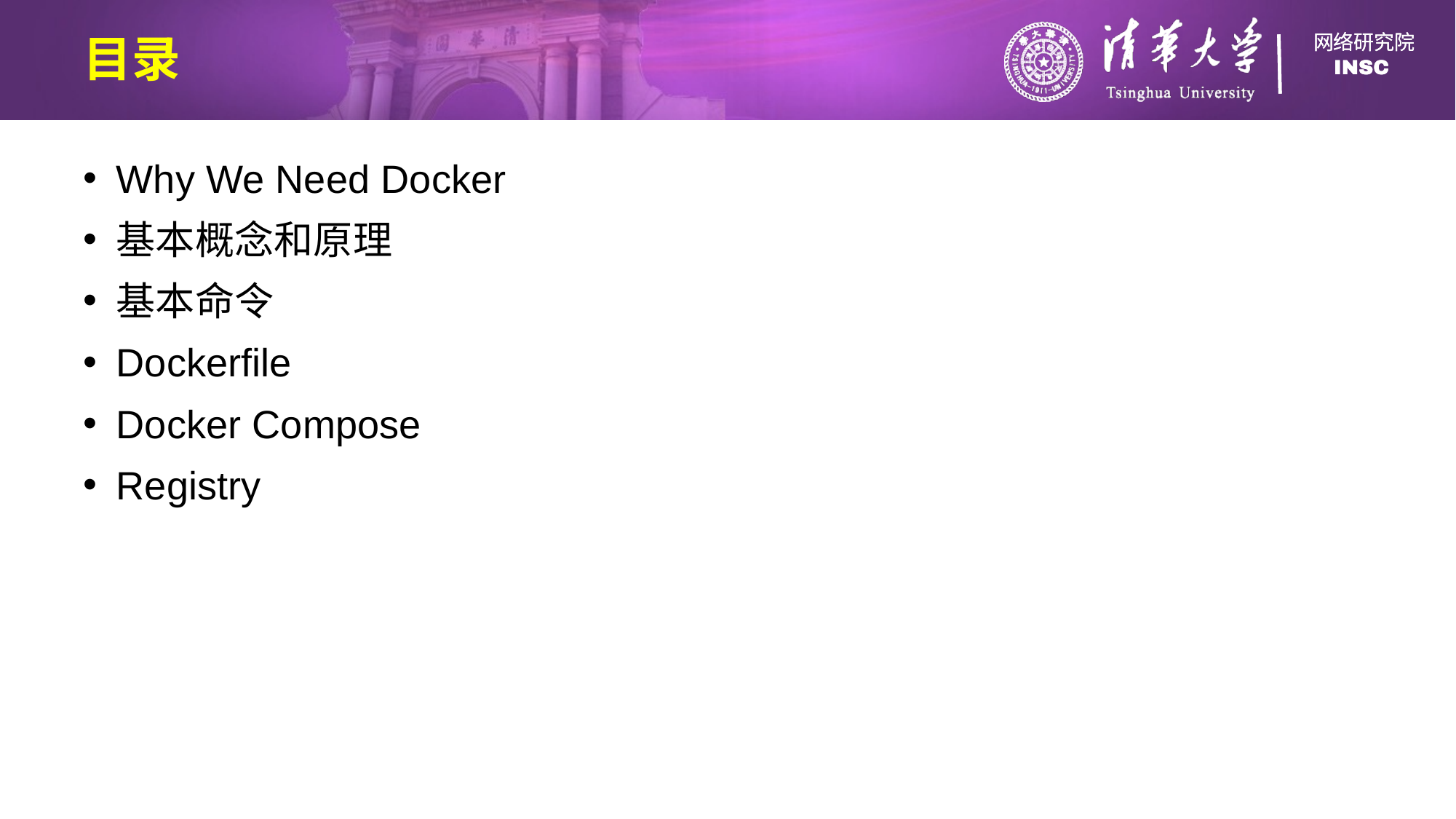

# 目录
Why We Need Docker
基本概念和原理
基本命令
Dockerfile
Docker Compose
Registry